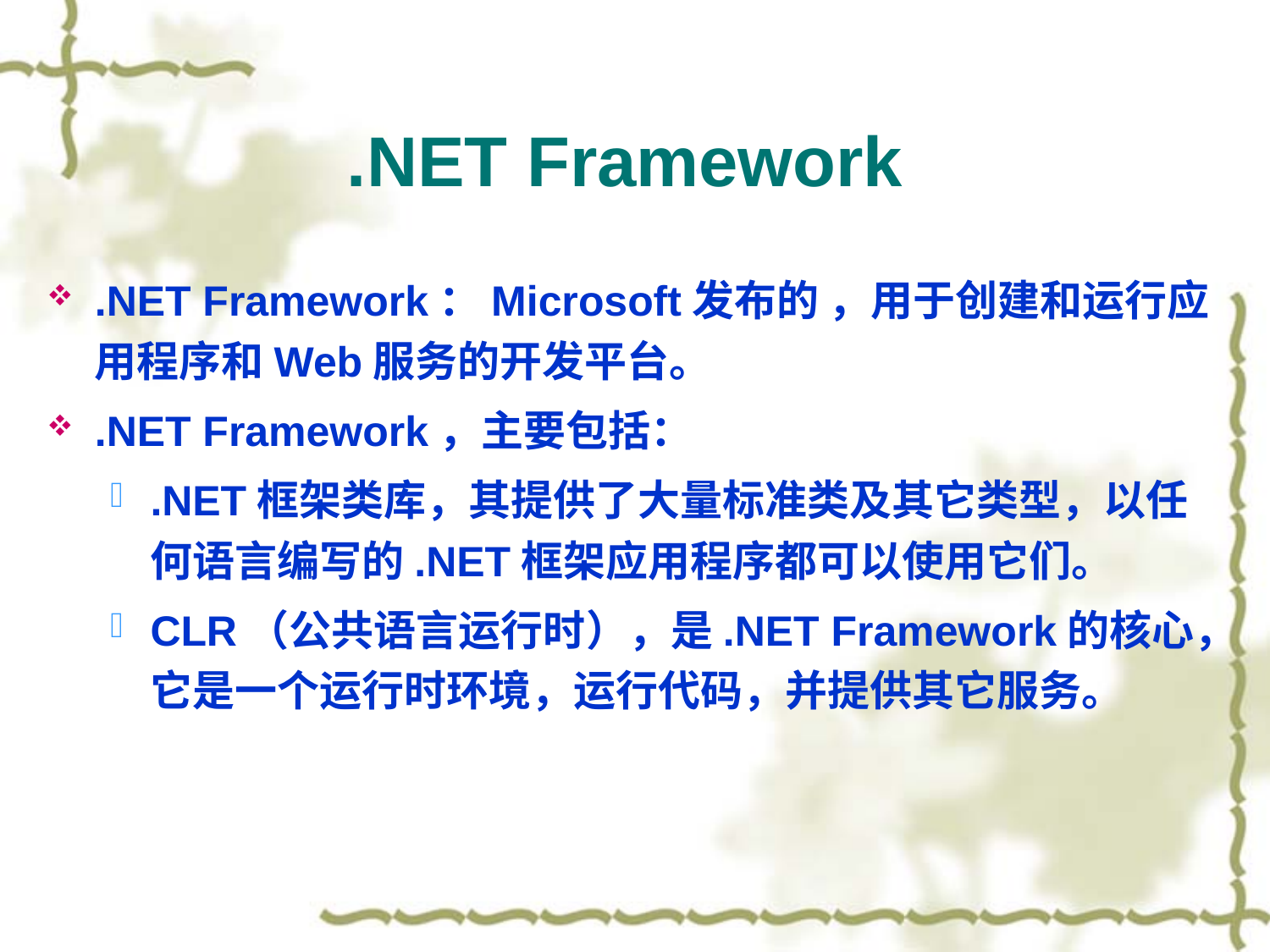

.NET Framework
.NET Framework：Microsoft发布的 ，用于创建和运行应用程序和Web服务的开发平台。
.NET Framework，主要包括：
.NET框架类库，其提供了大量标准类及其它类型，以任何语言编写的.NET框架应用程序都可以使用它们。
CLR（公共语言运行时），是.NET Framework的核心，它是一个运行时环境，运行代码，并提供其它服务。